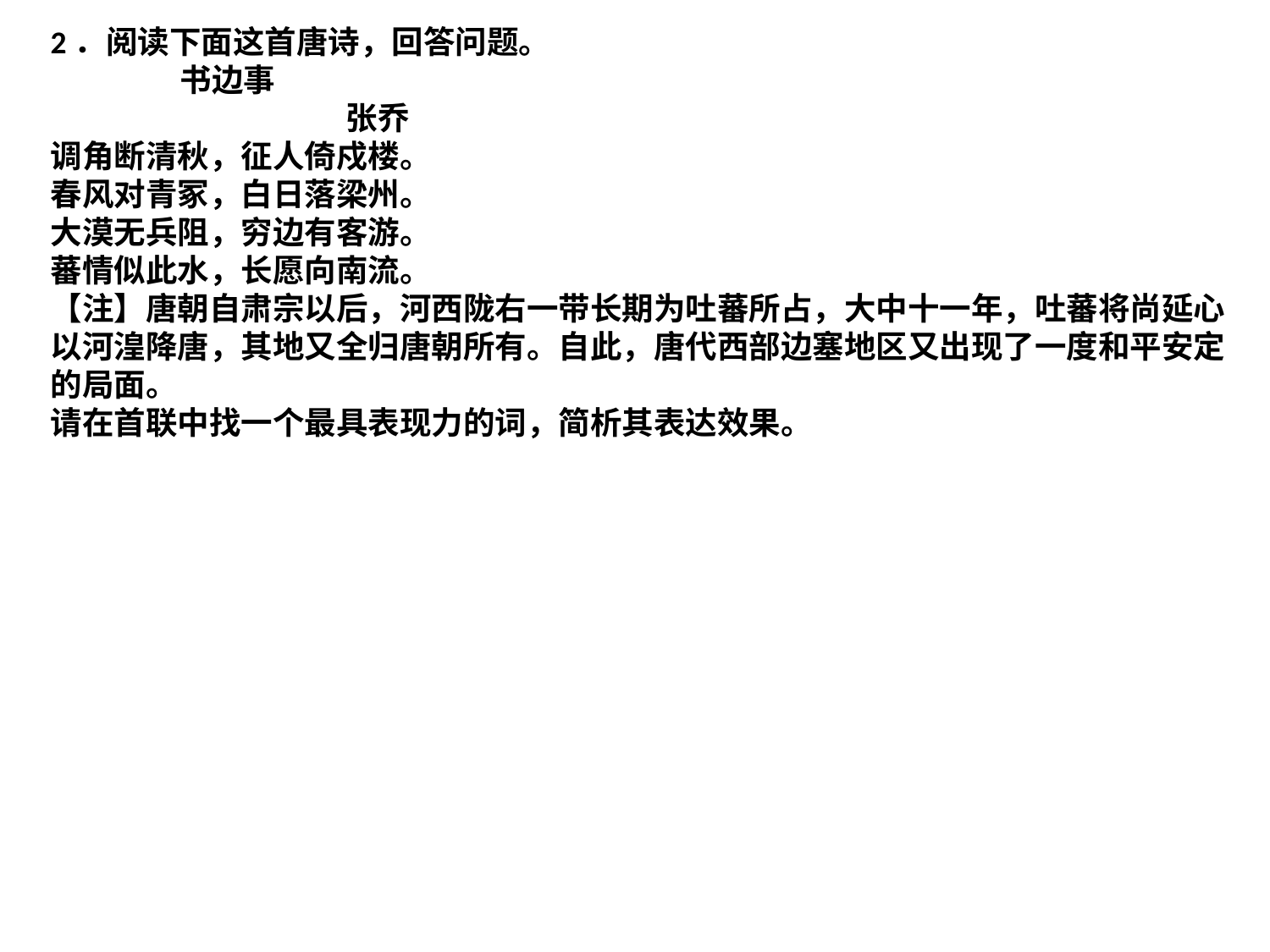

2．阅读下面这首唐诗，回答问题。
                 书边事
                                        张乔
调角断清秋，征人倚戍楼。
春风对青冢，白日落梁州。
大漠无兵阻，穷边有客游。
蕃情似此水，长愿向南流。
【注】唐朝自肃宗以后，河西陇右一带长期为吐蕃所占，大中十一年，吐蕃将尚延心以河湟降唐，其地又全归唐朝所有。自此，唐代西部边塞地区又出现了一度和平安定的局面。
请在首联中找一个最具表现力的词，简析其表达效果。